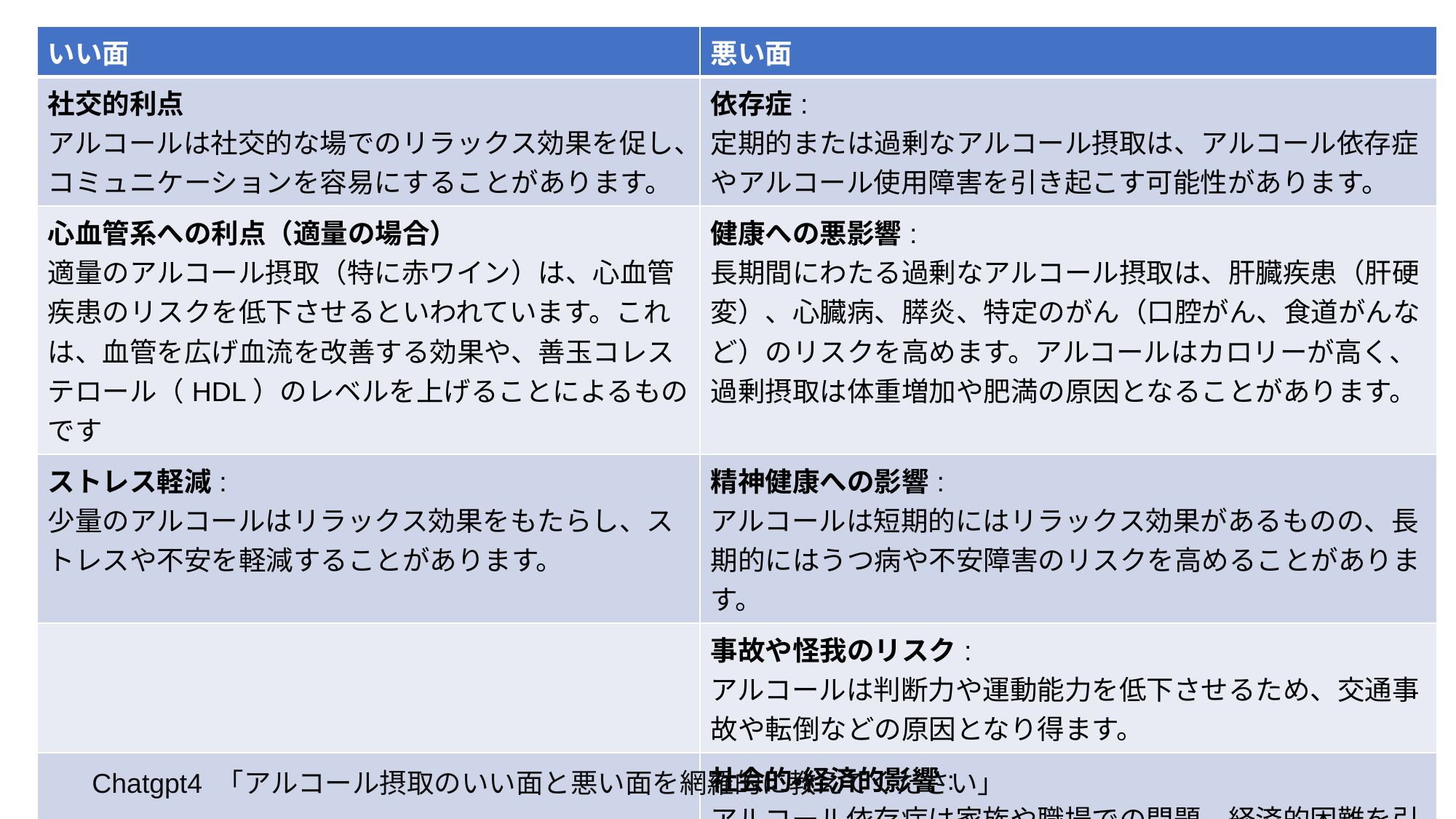

| いい面 | 悪い面 |
| --- | --- |
| 社交的利点 アルコールは社交的な場でのリラックス効果を促し、コミュニケーションを容易にすることがあります。 | 依存症: 定期的または過剰なアルコール摂取は、アルコール依存症やアルコール使用障害を引き起こす可能性があります。 |
| 心血管系への利点（適量の場合） 適量のアルコール摂取（特に赤ワイン）は、心血管疾患のリスクを低下させるといわれています。これは、血管を広げ血流を改善する効果や、善玉コレステロール（HDL）のレベルを上げることによるものです | 健康への悪影響: 長期間にわたる過剰なアルコール摂取は、肝臓疾患（肝硬変）、心臓病、膵炎、特定のがん（口腔がん、食道がんなど）のリスクを高めます。アルコールはカロリーが高く、過剰摂取は体重増加や肥満の原因となることがあります。 |
| ストレス軽減: 少量のアルコールはリラックス効果をもたらし、ストレスや不安を軽減することがあります。 | 精神健康への影響: アルコールは短期的にはリラックス効果があるものの、長期的にはうつ病や不安障害のリスクを高めることがあります。 |
|  | 事故や怪我のリスク: アルコールは判断力や運動能力を低下させるため、交通事故や転倒などの原因となり得ます。 |
|  | 社会的・経済的影響: アルコール依存症は家族や職場での問題、経済的困難を引き起こすことがあります。 |
Chatgpt4 「アルコール摂取のいい面と悪い面を網羅的に教えてください」